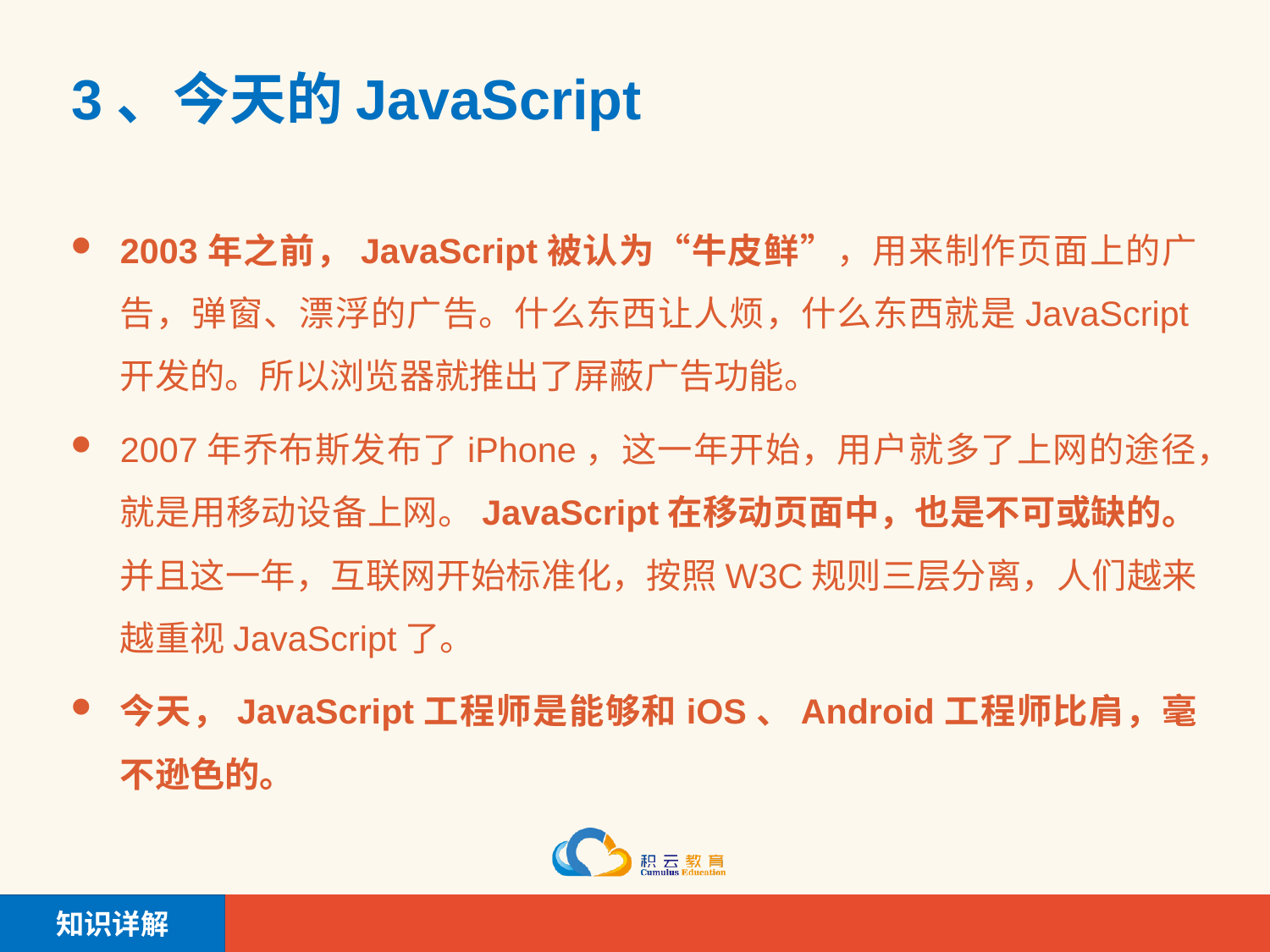

# 3、今天的JavaScript
2003年之前，JavaScript被认为“牛皮鲜”，用来制作页面上的广告，弹窗、漂浮的广告。什么东西让人烦，什么东西就是JavaScript开发的。所以浏览器就推出了屏蔽广告功能。
2007年乔布斯发布了iPhone，这一年开始，用户就多了上网的途径，就是用移动设备上网。JavaScript在移动页面中，也是不可或缺的。并且这一年，互联网开始标准化，按照W3C规则三层分离，人们越来越重视JavaScript了。
今天，JavaScript工程师是能够和iOS、Android工程师比肩，毫不逊色的。